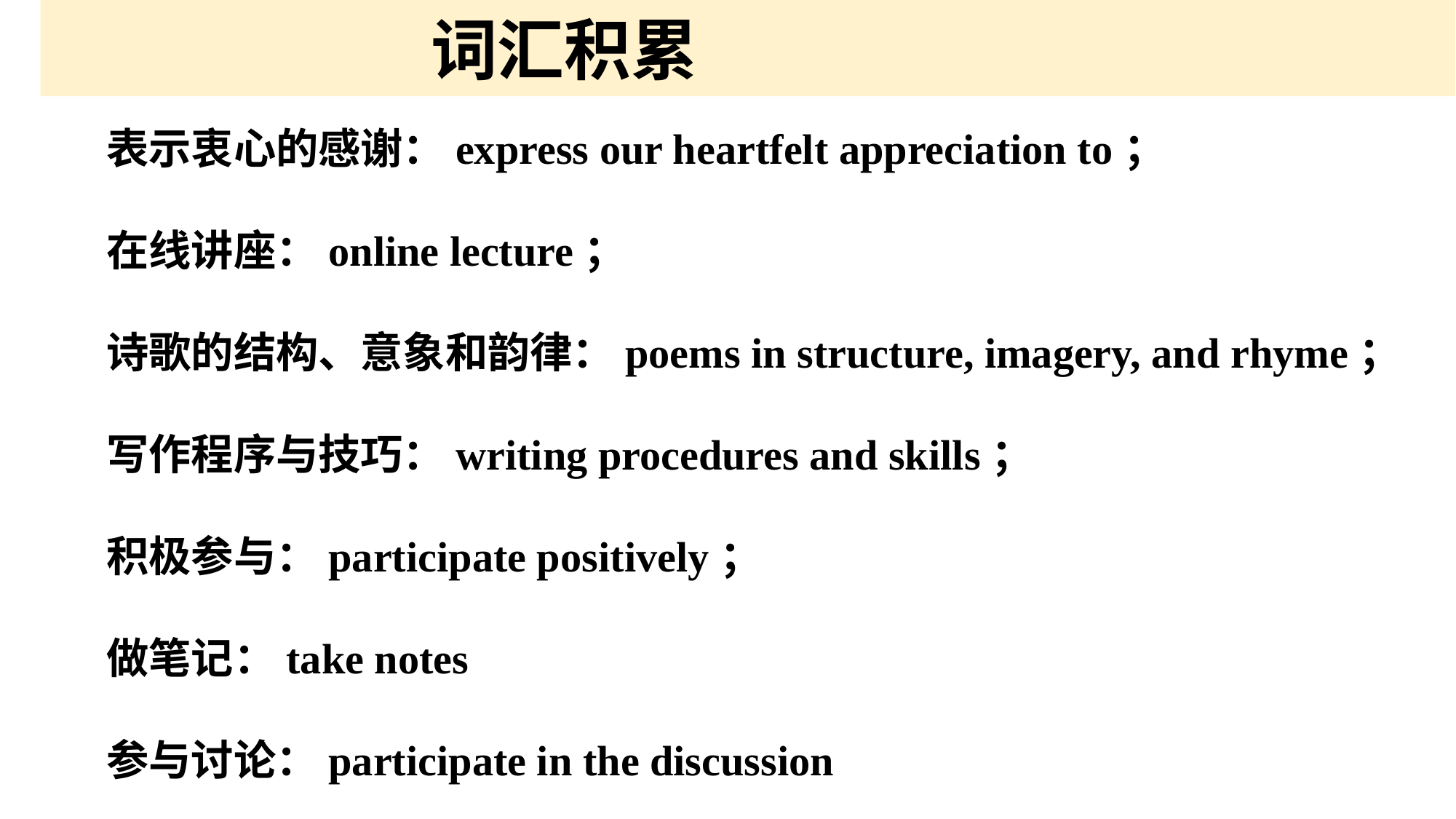

词汇积累

表示衷心的感谢：express our heartfelt appreciation to；

在线讲座：online lecture；

诗歌的结构、意象和韵律：poems in structure, imagery, and rhyme；

写作程序与技巧：writing procedures and skills；

积极参与：participate positively；

做笔记：take notes

参与讨论：participate in the discussion